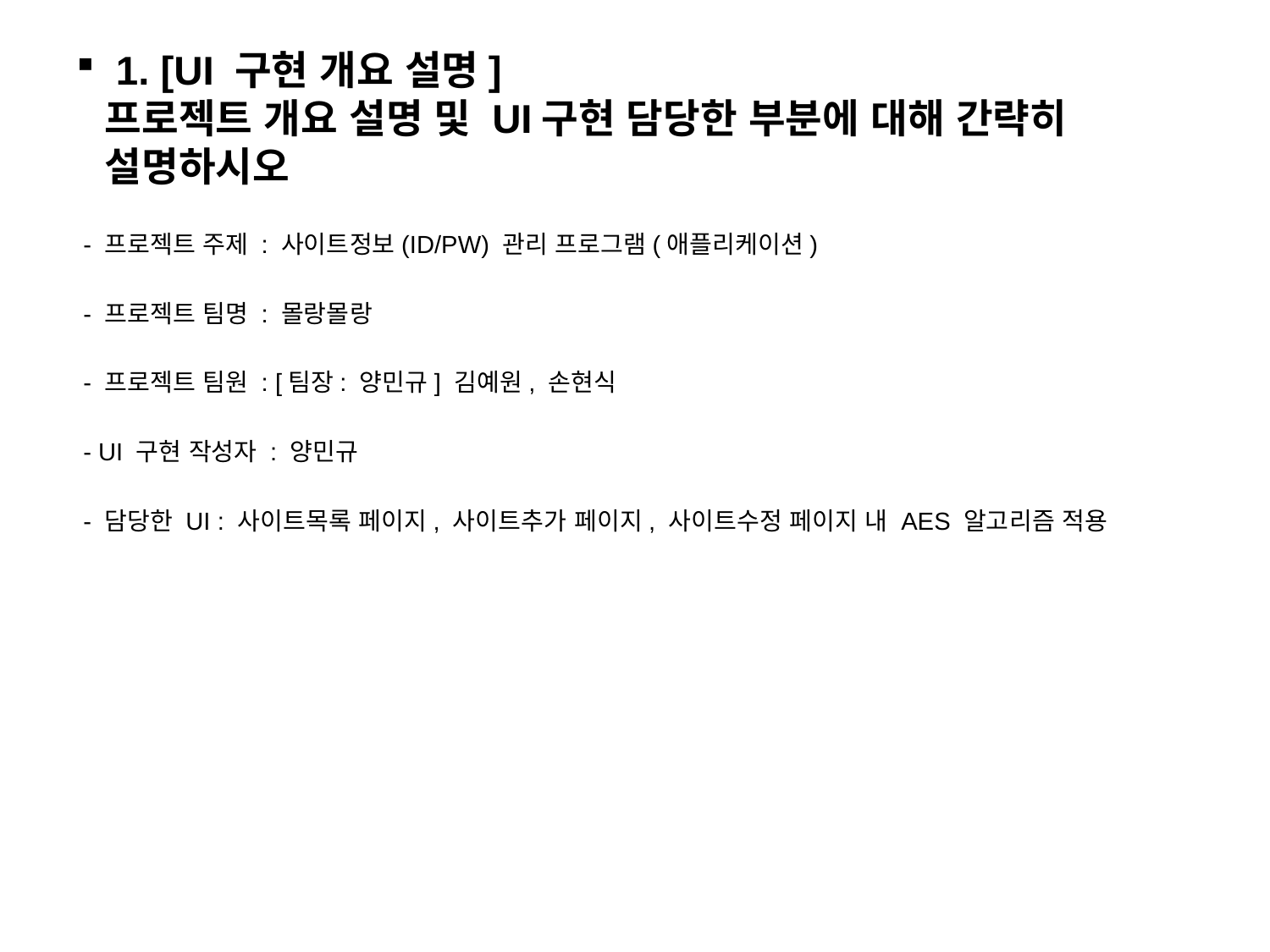

# 1. [UI 구현 개요 설명] 프로젝트 개요 설명 및 UI구현 담당한 부분에 대해 간략히 설명하시오
 - 프로젝트 주제 : 사이트정보(ID/PW) 관리 프로그램(애플리케이션)

 - 프로젝트 팀명 : 몰랑몰랑

 - 프로젝트 팀원 : [팀장: 양민규] 김예원, 손현식

 - UI 구현 작성자 : 양민규

 - 담당한 UI : 사이트목록 페이지, 사이트추가 페이지, 사이트수정 페이지 내 AES 알고리즘 적용